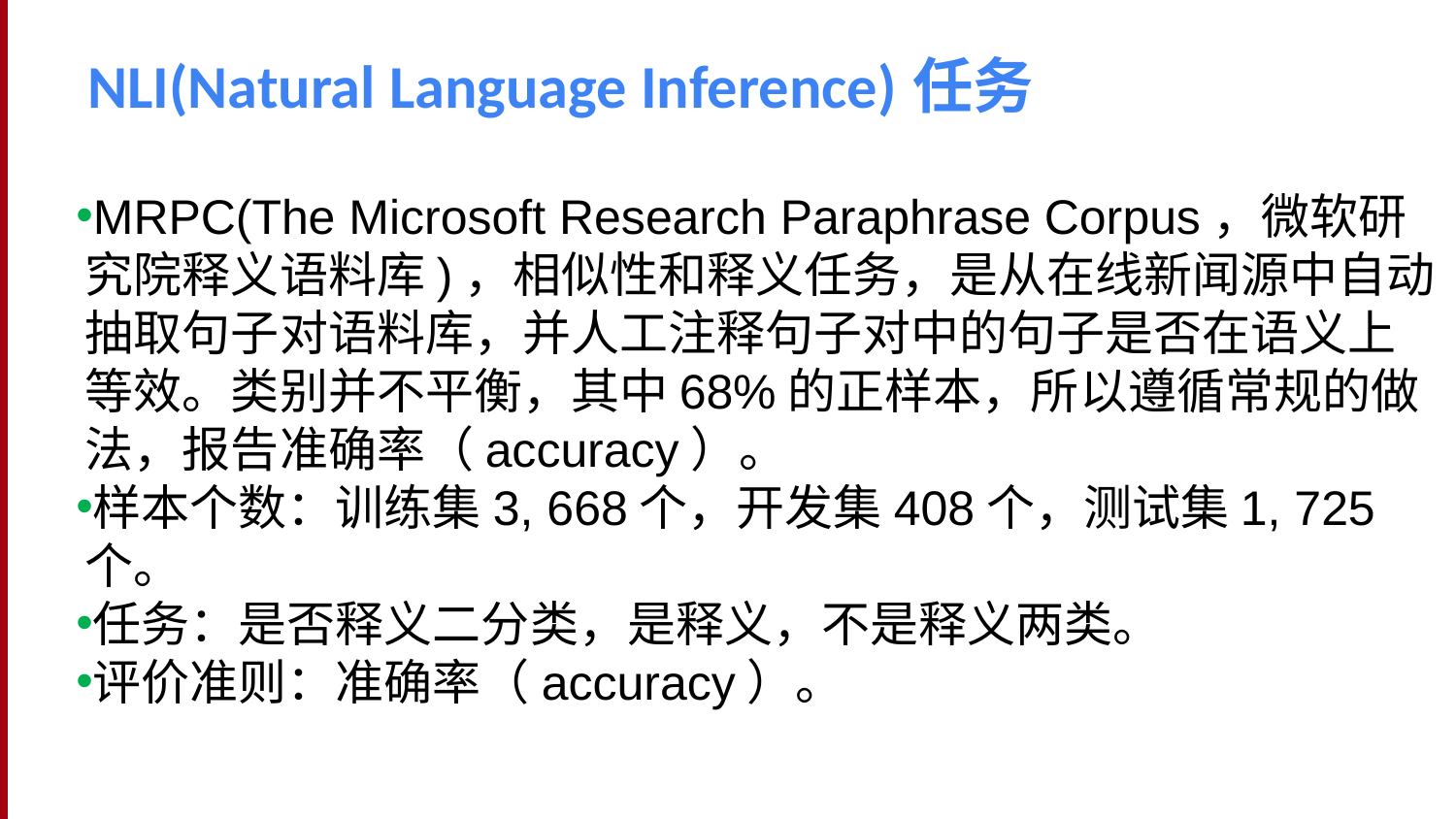

# NLI(Natural Language Inference)任务
MRPC(The Microsoft Research Paraphrase Corpus，微软研究院释义语料库)，相似性和释义任务，是从在线新闻源中自动抽取句子对语料库，并人工注释句子对中的句子是否在语义上等效。类别并不平衡，其中68%的正样本，所以遵循常规的做法，报告准确率（accuracy）。
样本个数：训练集3, 668个，开发集408个，测试集1, 725个。
任务：是否释义二分类，是释义，不是释义两类。
评价准则：准确率（accuracy）。